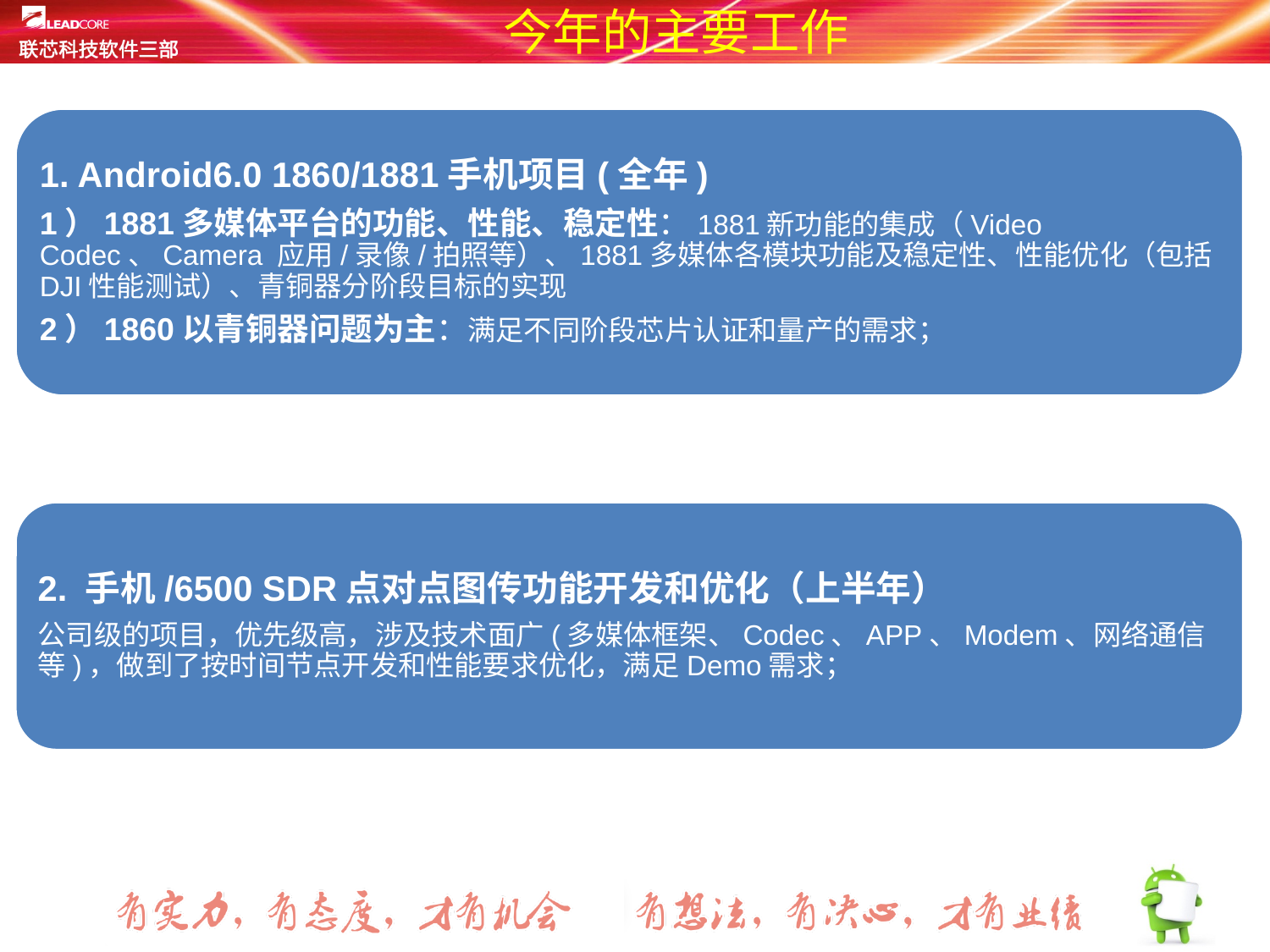

# 今年的主要工作
1. Android6.0 1860/1881手机项目(全年)
1）1881多媒体平台的功能、性能、稳定性：1881新功能的集成（Video Codec、Camera 应用/录像/拍照等）、1881多媒体各模块功能及稳定性、性能优化（包括DJI性能测试）、青铜器分阶段目标的实现
2）1860以青铜器问题为主：满足不同阶段芯片认证和量产的需求；
2. 手机/6500 SDR点对点图传功能开发和优化（上半年）
公司级的项目，优先级高，涉及技术面广(多媒体框架、Codec、APP、Modem、网络通信等)，做到了按时间节点开发和性能要求优化，满足Demo需求；